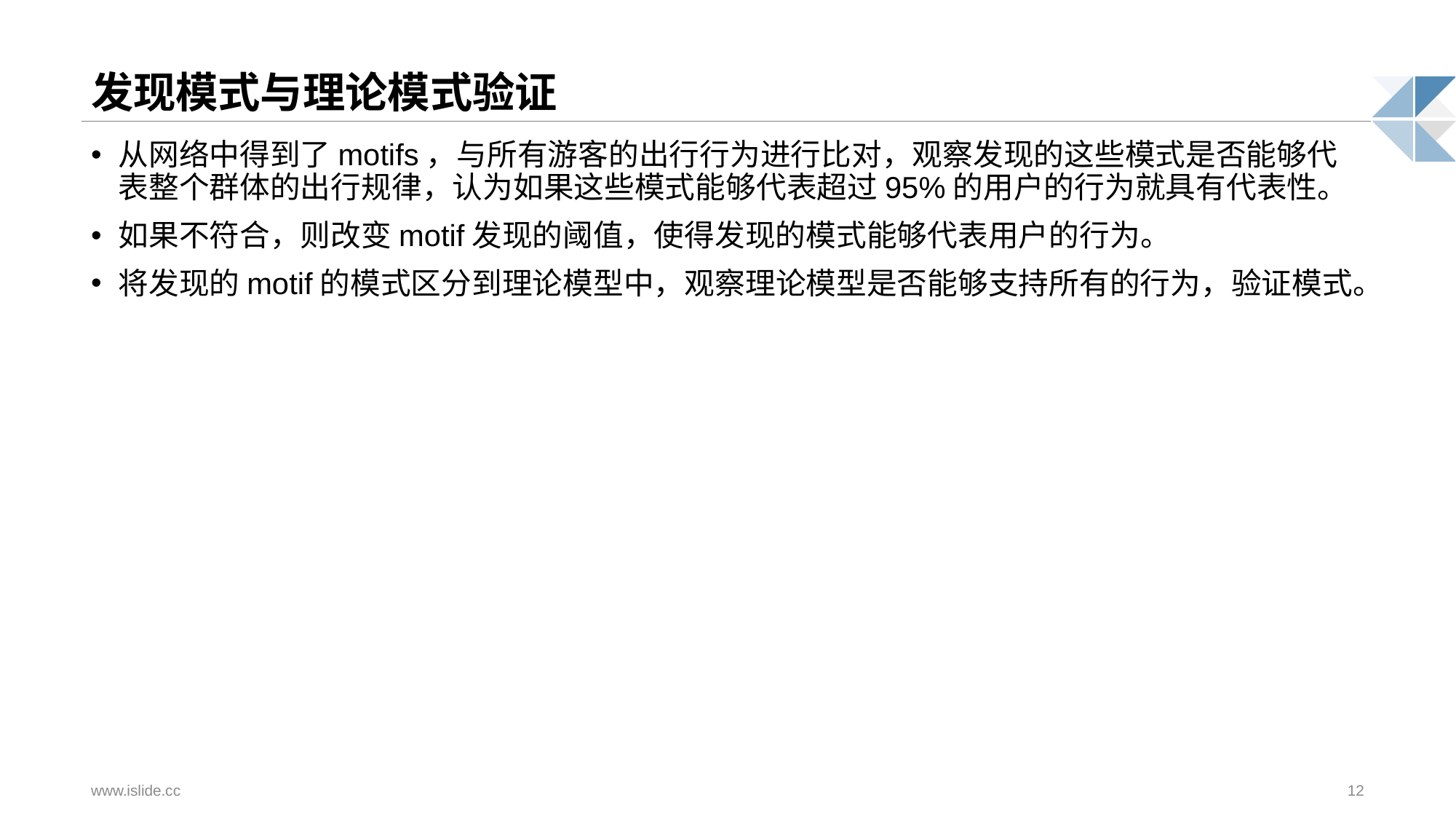

# 发现模式与理论模式验证
从网络中得到了motifs，与所有游客的出行行为进行比对，观察发现的这些模式是否能够代表整个群体的出行规律，认为如果这些模式能够代表超过95%的用户的行为就具有代表性。
如果不符合，则改变motif发现的阈值，使得发现的模式能够代表用户的行为。
将发现的motif的模式区分到理论模型中，观察理论模型是否能够支持所有的行为，验证模式。
www.islide.cc
12